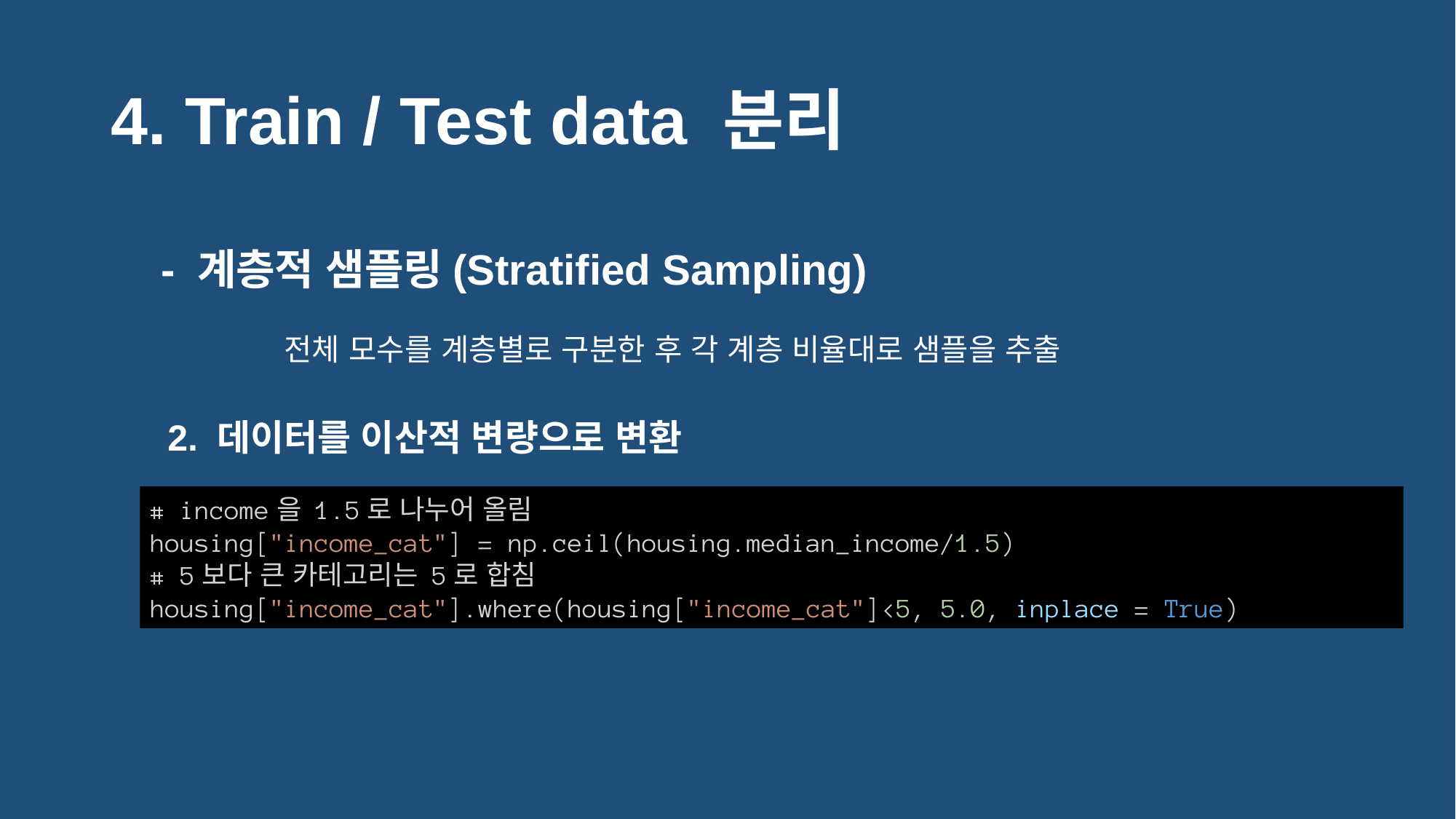

4. Train / Test data 분리
- 계층적 샘플링(Stratified Sampling)
전체 모수를 계층별로 구분한 후 각 계층 비율대로 샘플을 추출
2. 데이터를 이산적 변량으로 변환
# income을 1.5로 나누어 올림
housing["income_cat"] = np.ceil(housing.median_income/1.5)
# 5보다 큰 카테고리는 5로 합침
housing["income_cat"].where(housing["income_cat"]<5, 5.0, inplace = True)